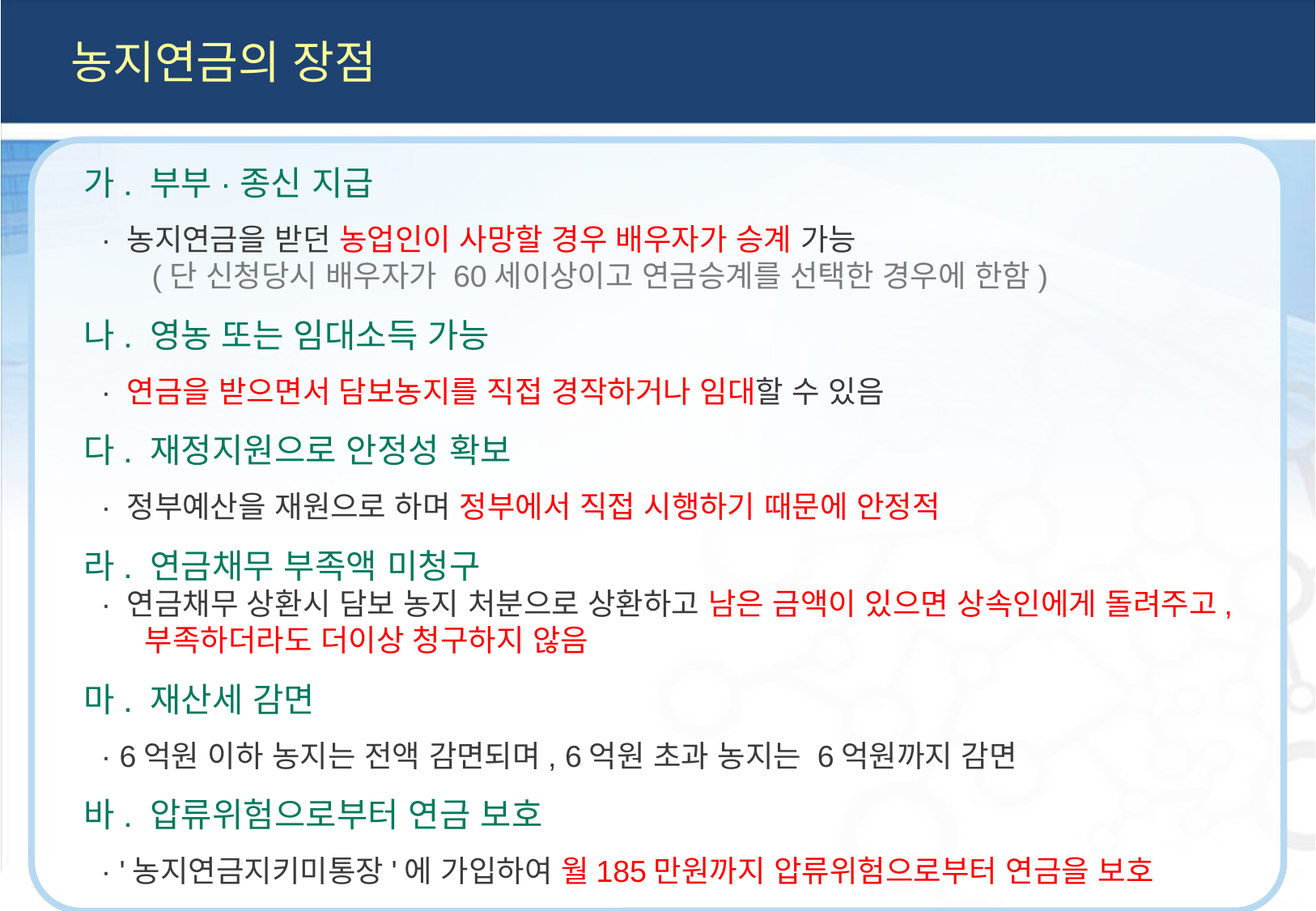

농지연금의 장점

가. 부부·종신 지급
  · 농지연금을 받던 농업인이 사망할 경우 배우자가 승계 가능
        (단 신청당시 배우자가 60세이상이고 연금승계를 선택한 경우에 한함)
나. 영농 또는 임대소득 가능
  · 연금을 받으면서 담보농지를 직접 경작하거나 임대할 수 있음
다. 재정지원으로 안정성 확보
  · 정부예산을 재원으로 하며 정부에서 직접 시행하기 때문에 안정적
라. 연금채무 부족액 미청구
  · 연금채무 상환시 담보 농지 처분으로 상환하고 남은 금액이 있으면 상속인에게 돌려주고, 부족하더라도 더이상 청구하지 않음
마. 재산세 감면
  · 6억원 이하 농지는 전액 감면되며, 6억원 초과 농지는 6억원까지 감면
바. 압류위험으로부터 연금 보호
  · '농지연금지키미통장'에 가입하여 월185만원까지 압류위험으로부터 연금을 보호